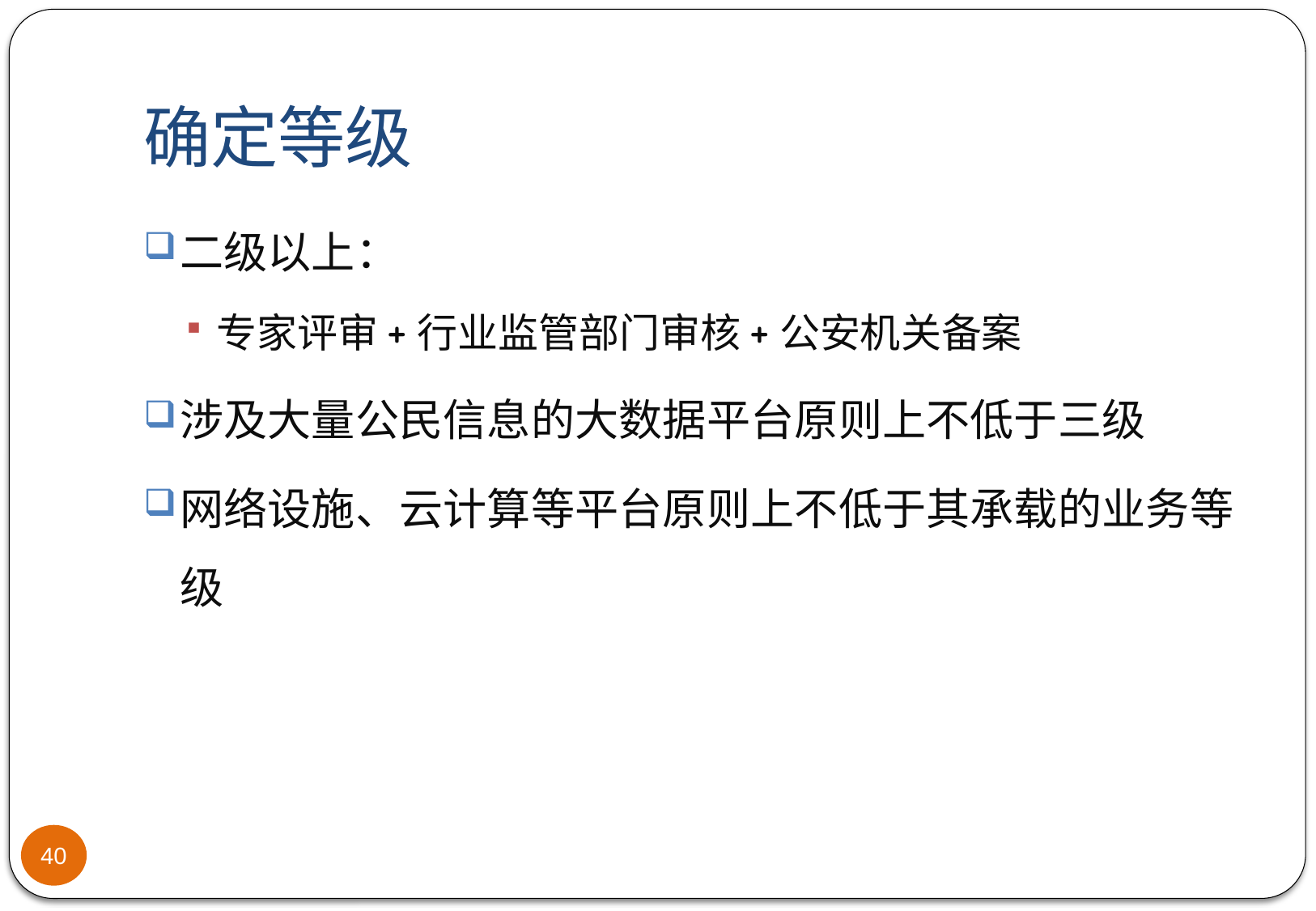

# 确定等级
二级以上：
专家评审+行业监管部门审核+公安机关备案
涉及大量公民信息的大数据平台原则上不低于三级
网络设施、云计算等平台原则上不低于其承载的业务等级
40